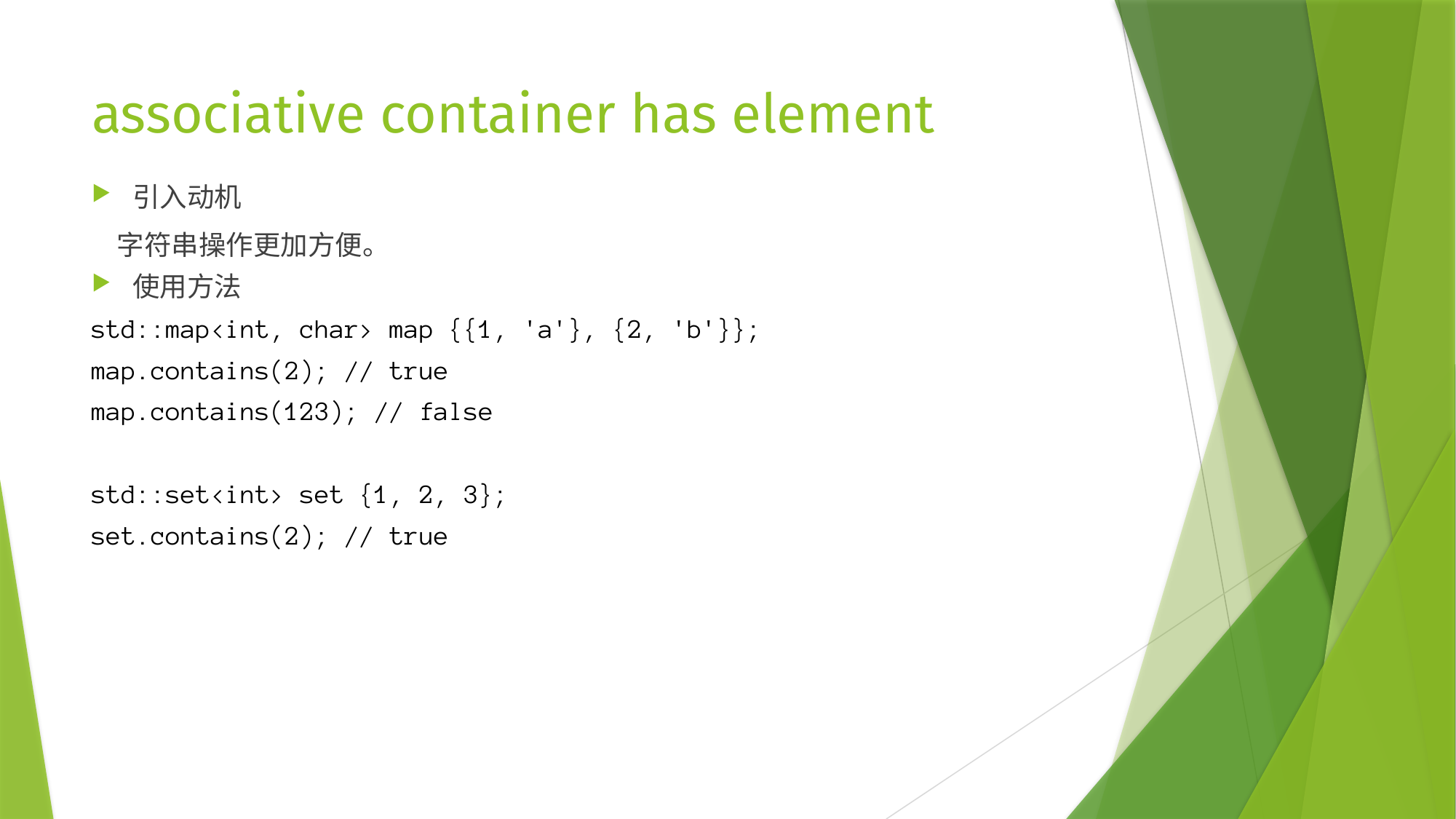

# associative container has element
引入动机
   字符串操作更加方便。
使用方法
std::map<int, char> map {{1, 'a'}, {2, 'b'}};
map.contains(2); // true
map.contains(123); // false

std::set<int> set {1, 2, 3};
set.contains(2); // true